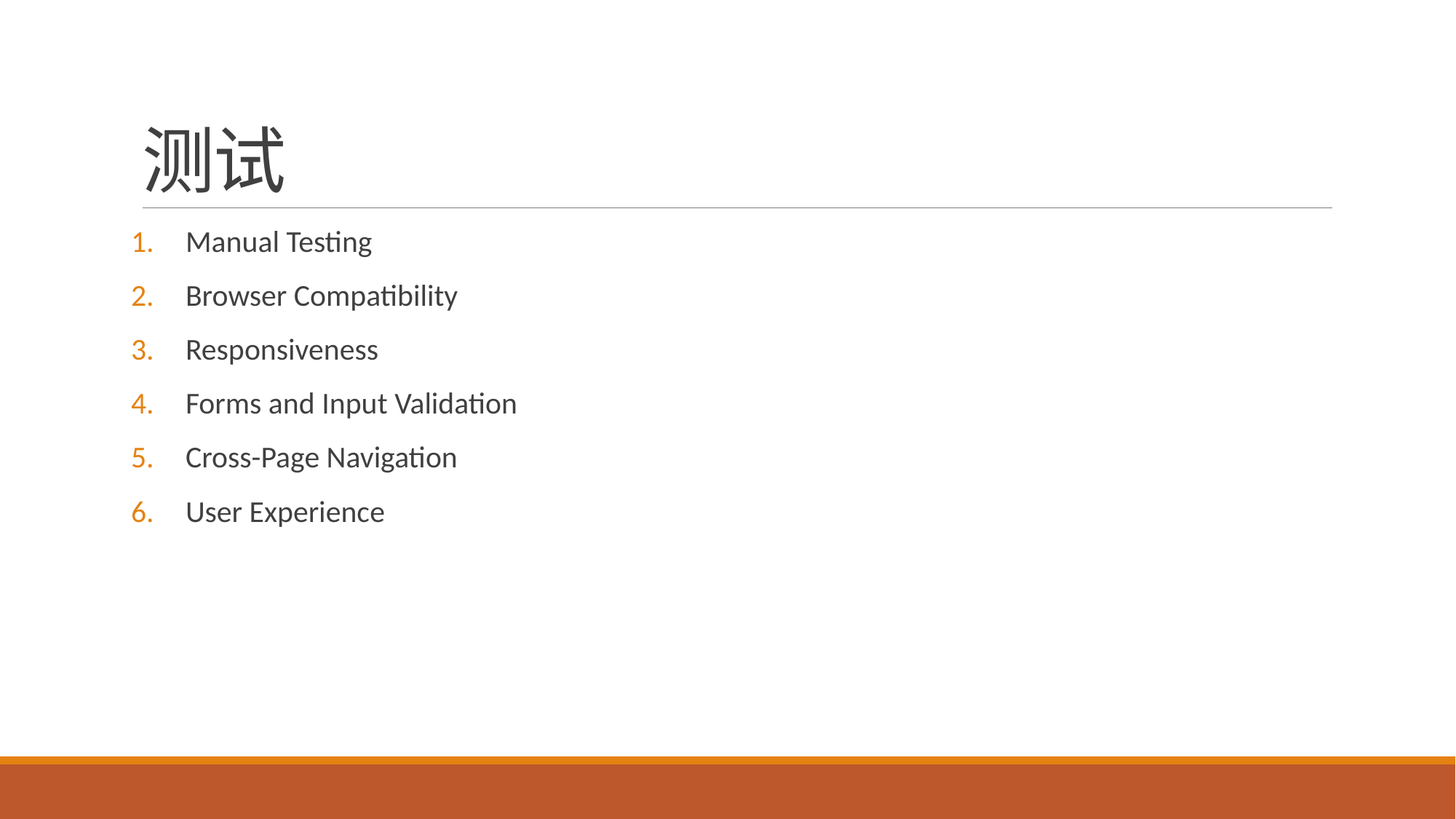

# 测试
Manual Testing
Browser Compatibility
Responsiveness
Forms and Input Validation
Cross-Page Navigation
User Experience